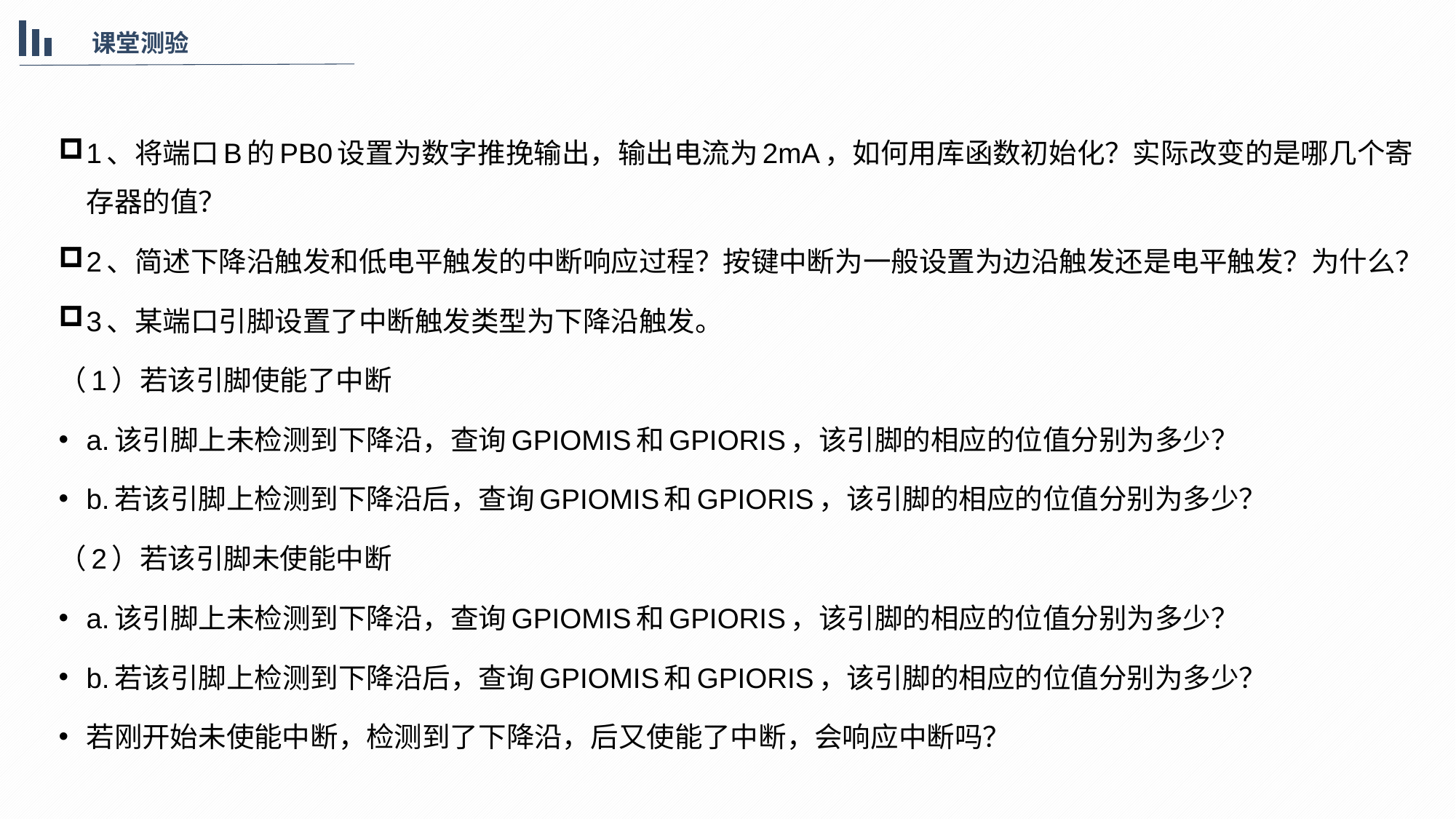

课堂测验

1、将端口B的PB0设置为数字推挽输出，输出电流为2mA，如何用库函数初始化？实际改变的是哪几个寄存器的值？
2、简述下降沿触发和低电平触发的中断响应过程？按键中断为一般设置为边沿触发还是电平触发？为什么？
3、某端口引脚设置了中断触发类型为下降沿触发。
（1）若该引脚使能了中断
a.该引脚上未检测到下降沿，查询GPIOMIS和GPIORIS，该引脚的相应的位值分别为多少？
b.若该引脚上检测到下降沿后，查询GPIOMIS和GPIORIS，该引脚的相应的位值分别为多少？
（2）若该引脚未使能中断
a.该引脚上未检测到下降沿，查询GPIOMIS和GPIORIS，该引脚的相应的位值分别为多少？
b.若该引脚上检测到下降沿后，查询GPIOMIS和GPIORIS，该引脚的相应的位值分别为多少？
若刚开始未使能中断，检测到了下降沿，后又使能了中断，会响应中断吗？